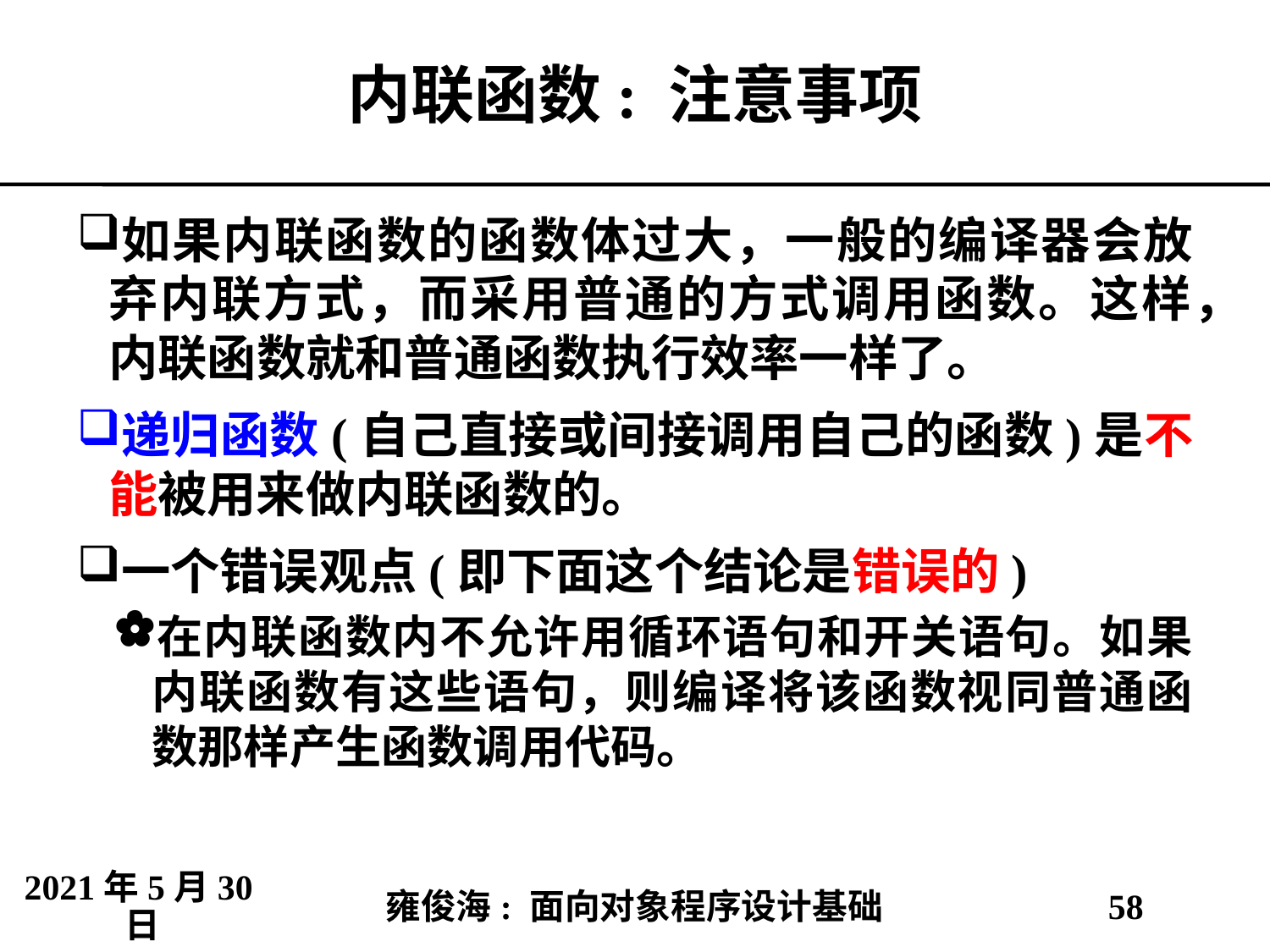

# 内联函数: 注意事项

如果内联函数的函数体过大，一般的编译器会放弃内联方式，而采用普通的方式调用函数。这样，内联函数就和普通函数执行效率一样了。
递归函数(自己直接或间接调用自己的函数)是不能被用来做内联函数的。
一个错误观点(即下面这个结论是错误的)
在内联函数内不允许用循环语句和开关语句。如果内联函数有这些语句，则编译将该函数视同普通函数那样产生函数调用代码。

2021年5月30日
雍俊海: 面向对象程序设计基础
58